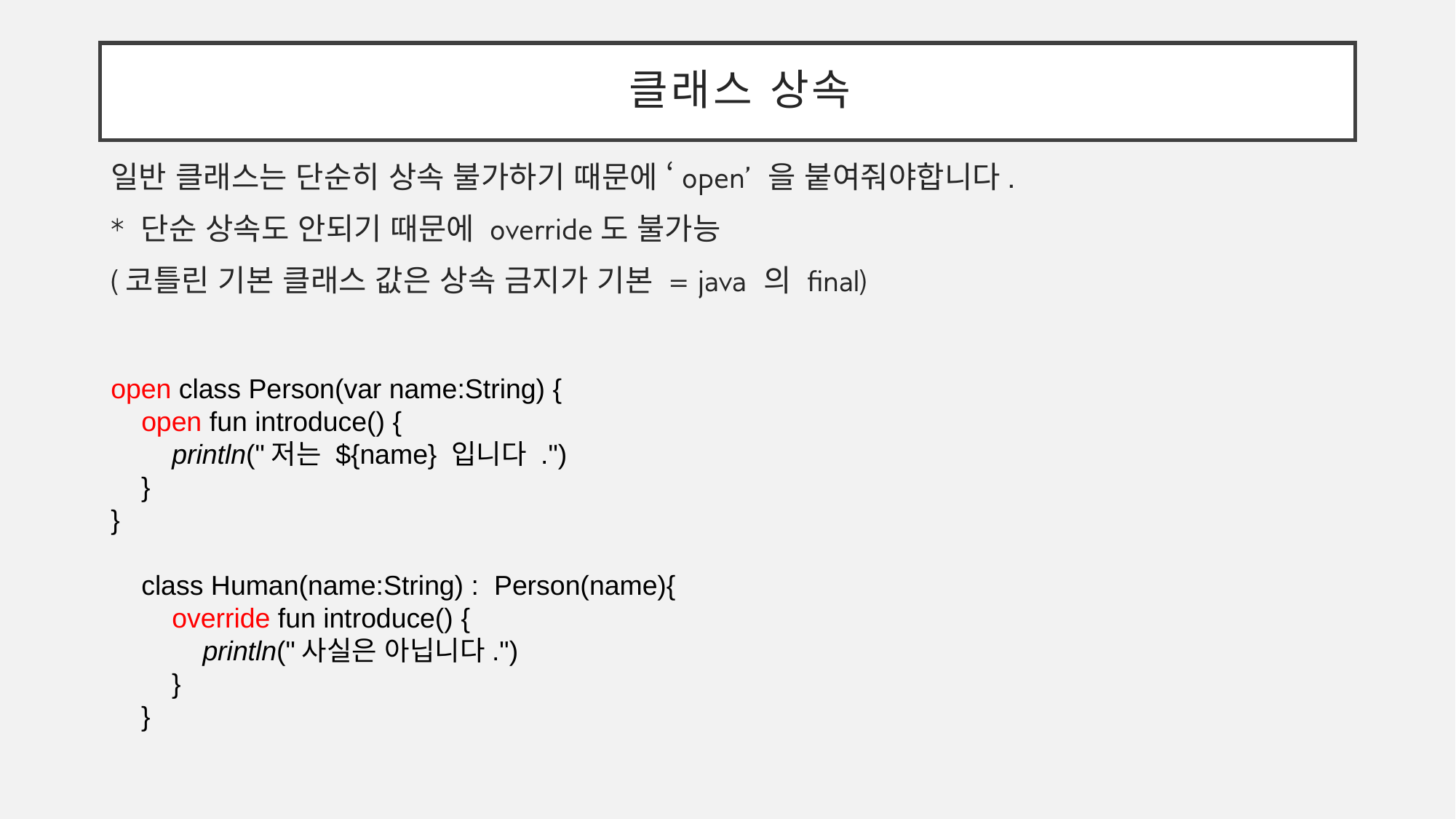

# 클래스 상속
일반 클래스는 단순히 상속 불가하기 때문에 ‘open’ 을 붙여줘야합니다.
* 단순 상속도 안되기 때문에 override도 불가능
(코틀린 기본 클래스 값은 상속 금지가 기본 = java 의 final)

open class Person(var name:String) {
    open fun introduce() {
        println("저는 ${name} 입니다 .")
    }
}
    class Human(name:String) :  Person(name){
        override fun introduce() {
            println("사실은 아닙니다.")
        }
    }